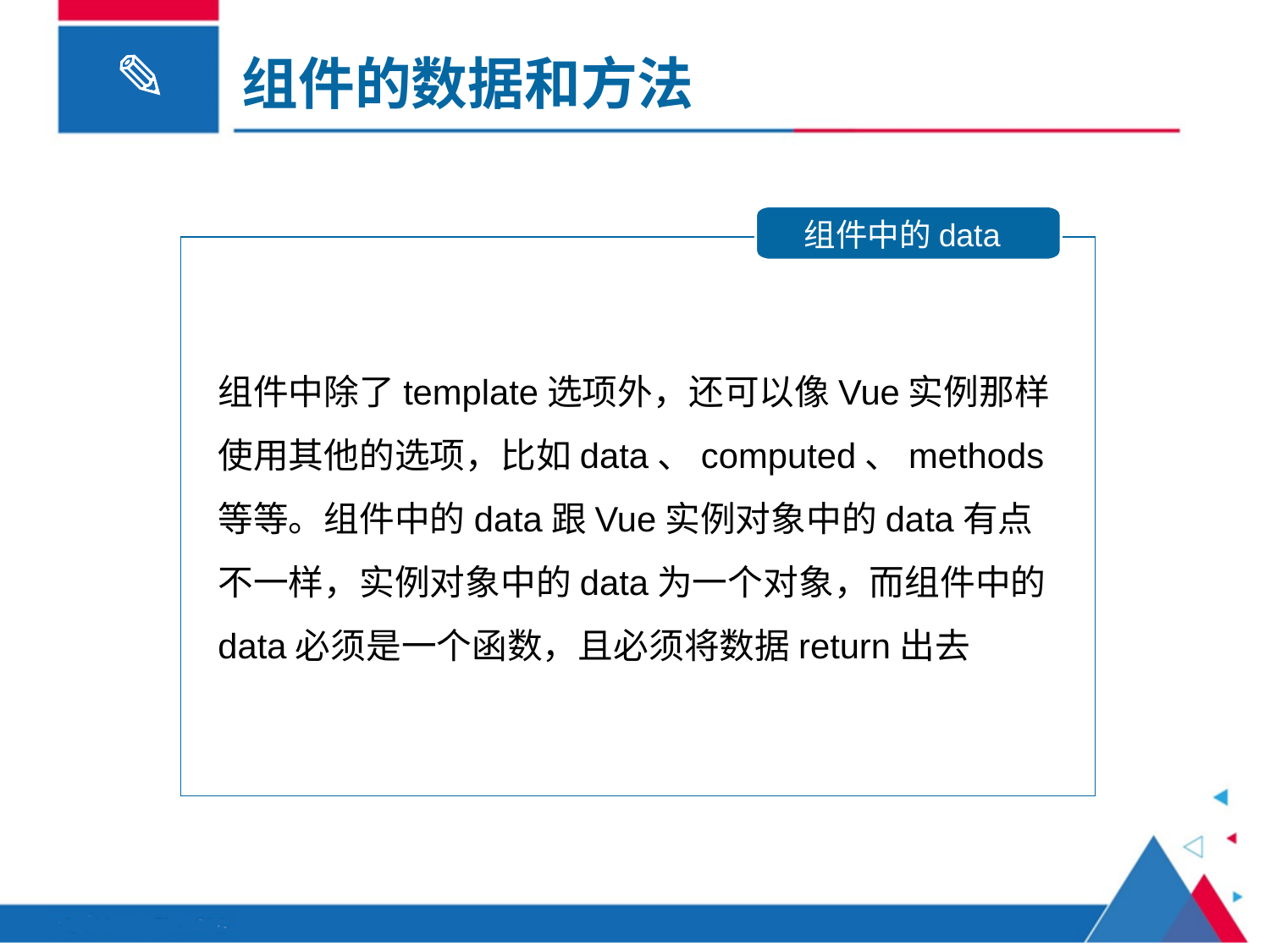

组件的数据和方法

组件中的data

组件中除了template选项外，还可以像Vue实例那样使用其他的选项，比如data、computed、methods等等。组件中的data跟Vue实例对象中的data有点不一样，实例对象中的data为一个对象，而组件中的data必须是一个函数，且必须将数据return出去